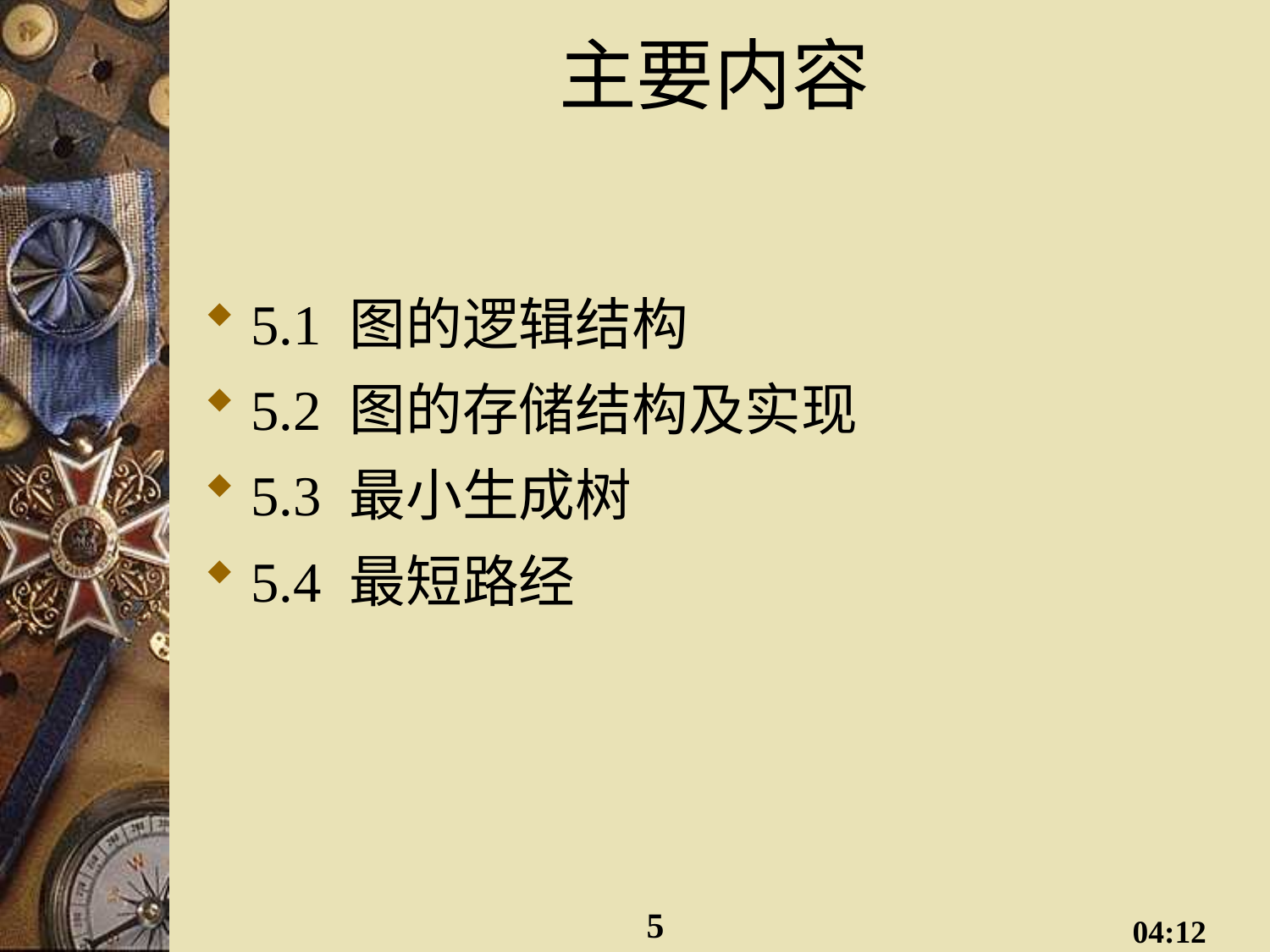

# 主要内容
5.1 图的逻辑结构
5.2 图的存储结构及实现
5.3 最小生成树
5.4 最短路经